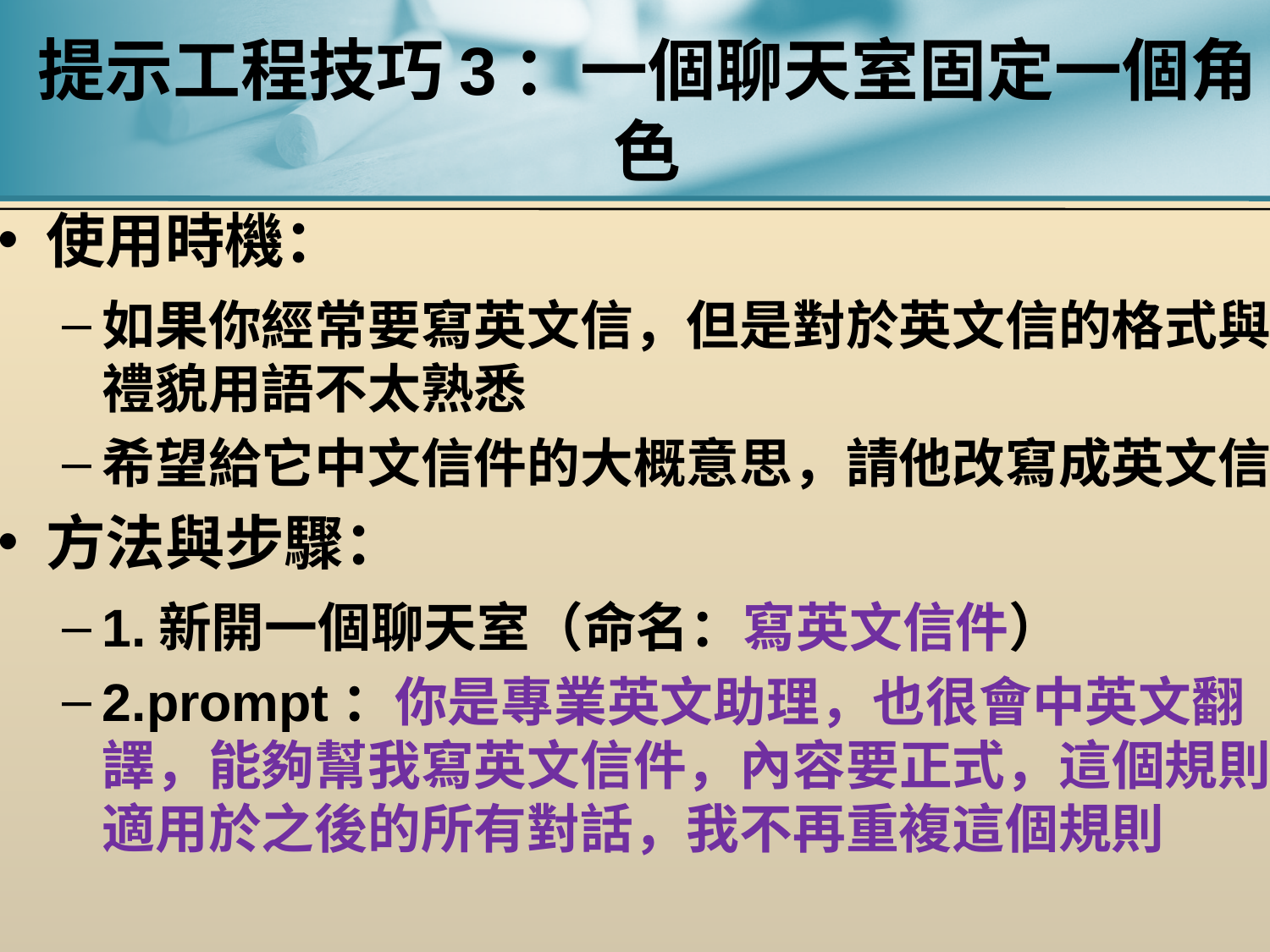

# 提示工程技巧3：一個聊天室固定一個角色
使用時機：
如果你經常要寫英文信，但是對於英文信的格式與禮貌用語不太熟悉
希望給它中文信件的大概意思，請他改寫成英文信
方法與步驟：
1.新開一個聊天室（命名：寫英文信件）
2.prompt：你是專業英文助理，也很會中英文翻譯，能夠幫我寫英文信件，內容要正式，這個規則適用於之後的所有對話，我不再重複這個規則